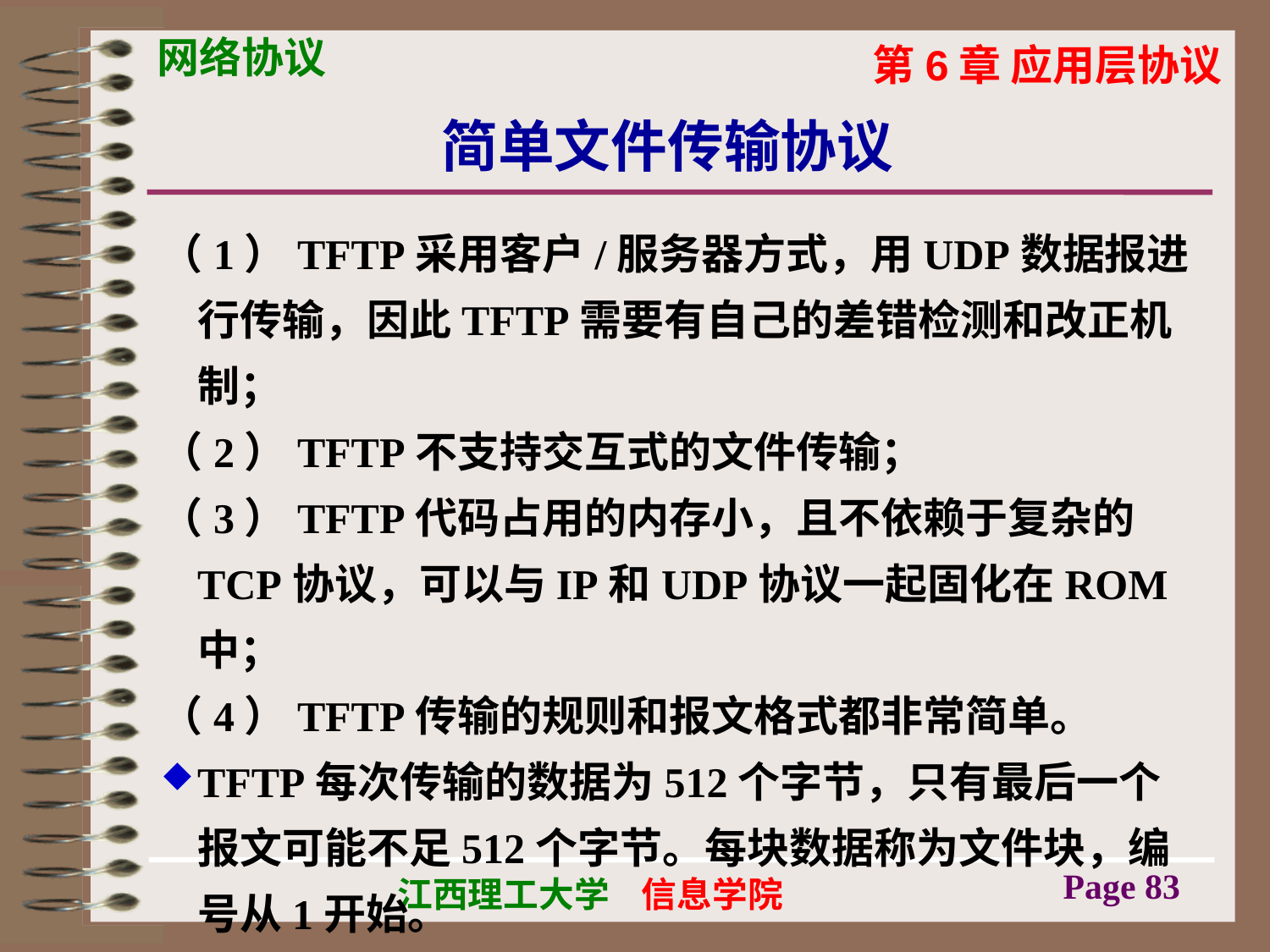

# 简单文件传输协议
（1）TFTP采用客户/服务器方式，用UDP数据报进行传输，因此TFTP需要有自己的差错检测和改正机制；
（2）TFTP不支持交互式的文件传输；
（3）TFTP代码占用的内存小，且不依赖于复杂的TCP协议，可以与IP和UDP协议一起固化在ROM中；
（4）TFTP传输的规则和报文格式都非常简单。
TFTP每次传输的数据为512个字节，只有最后一个报文可能不足512个字节。每块数据称为文件块，编号从1开始。
Page 83